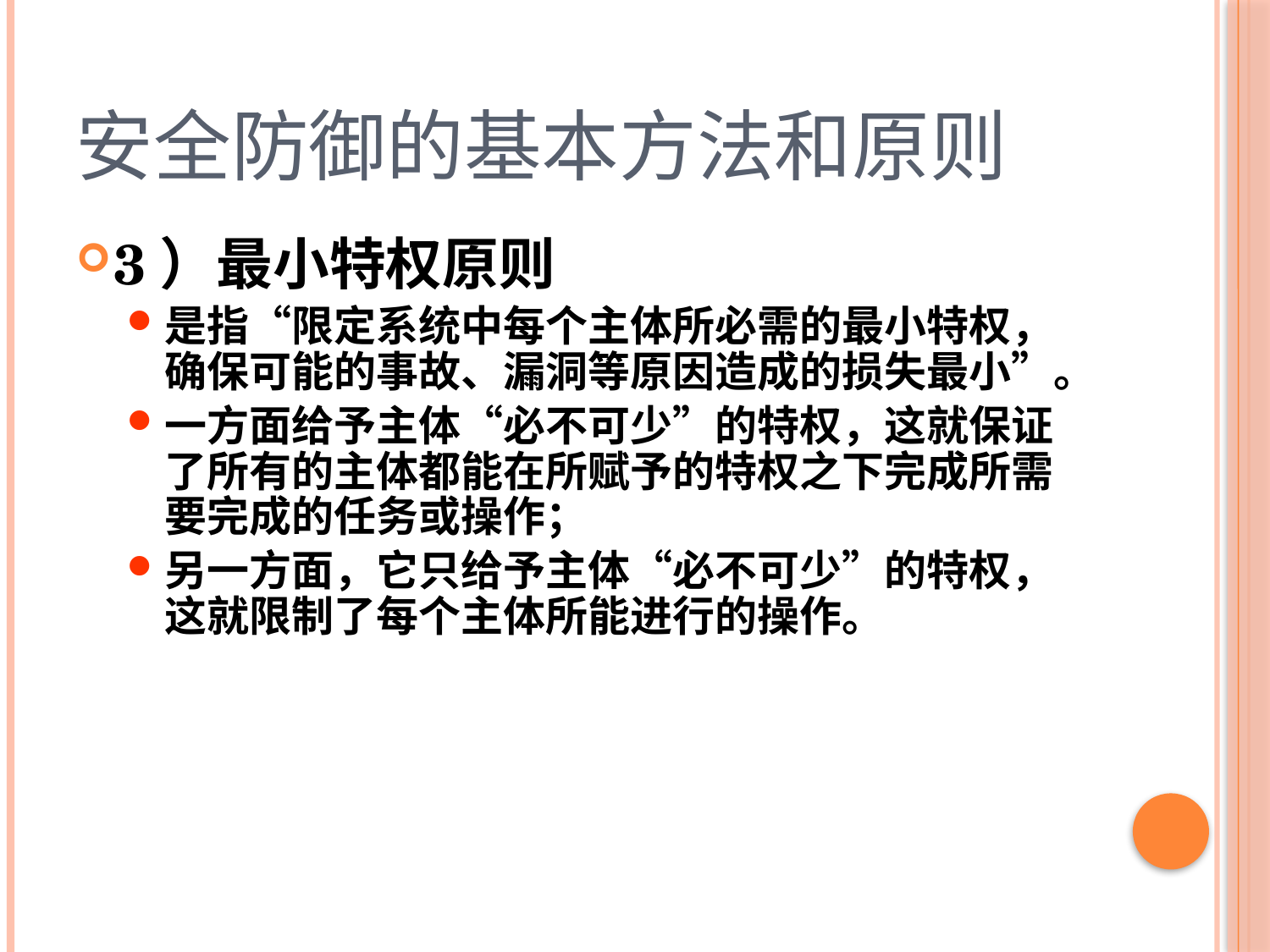

# 安全防御的基本方法和原则
3）最小特权原则
是指“限定系统中每个主体所必需的最小特权，确保可能的事故、漏洞等原因造成的损失最小”。
一方面给予主体“必不可少”的特权，这就保证了所有的主体都能在所赋予的特权之下完成所需要完成的任务或操作；
另一方面，它只给予主体“必不可少”的特权，这就限制了每个主体所能进行的操作。